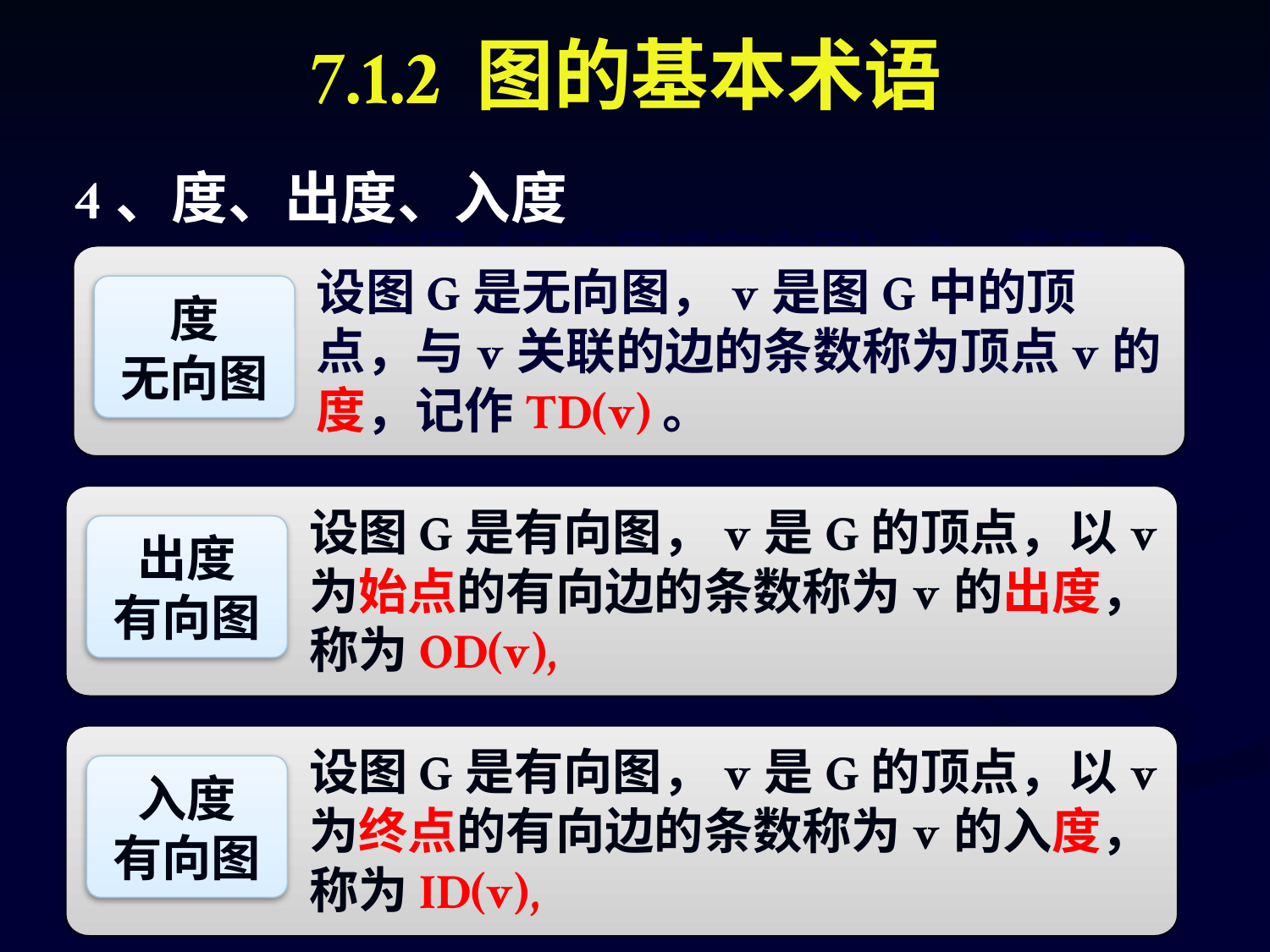

7.1.2 图的基本术语
4、度、出度、入度
在图（无向图或有向图）中，若顶点a和b是边e的两个端点，则称顶点a和b是邻接的，并称边e关联于顶点a和b
设图G是无向图，v是图G中的顶点，与v关联的边的条数称为顶点v的度，记作TD(v)。
度
无向图
设图G是有向图，v是G的顶点，以v为始点的有向边的条数称为v的出度，称为OD(v),
出度
有向图
设图G是有向图，v是G的顶点，以v为终点的有向边的条数称为v的入度，称为ID(v),
入度
有向图